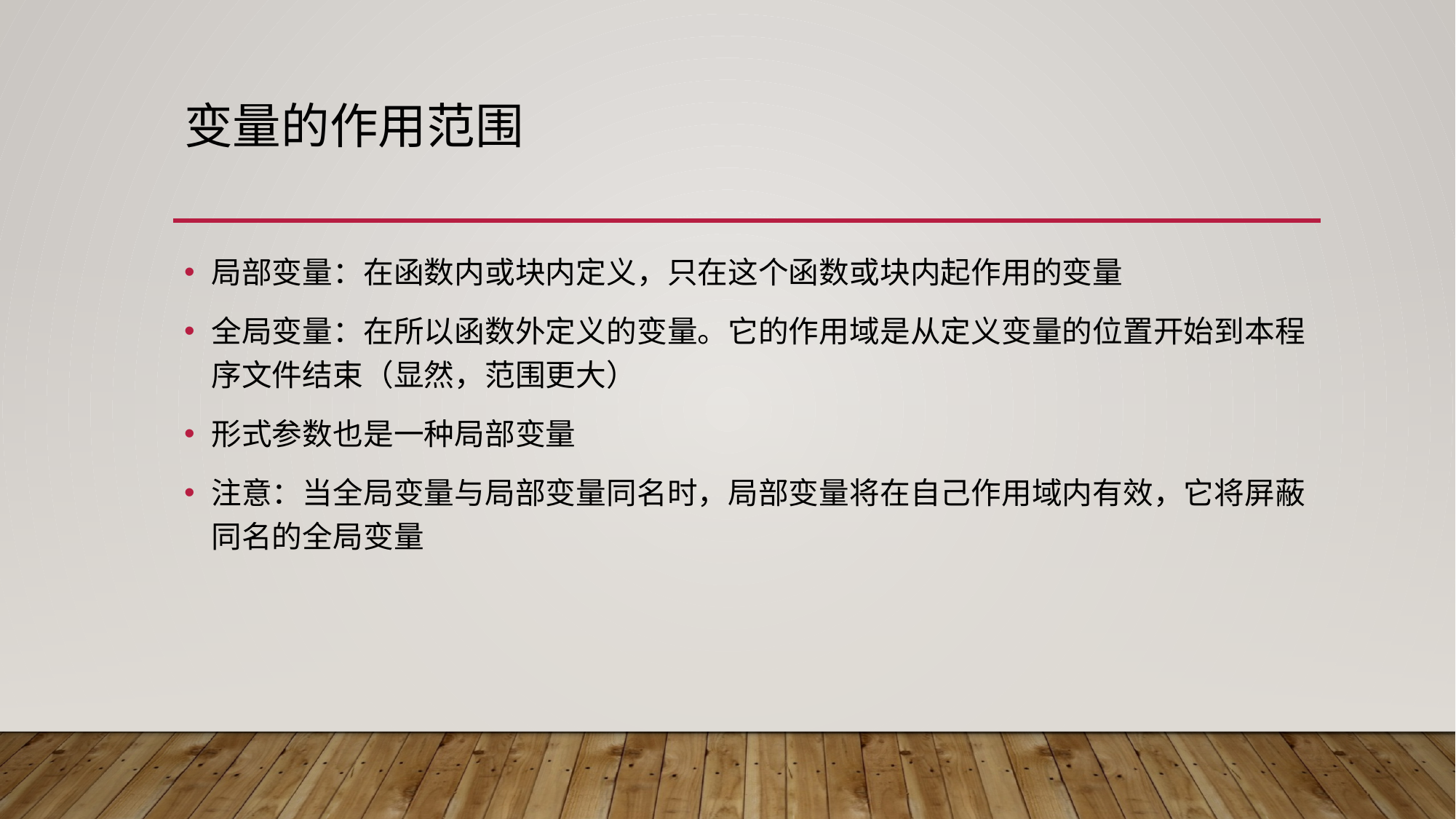

# 变量的作用范围
局部变量：在函数内或块内定义，只在这个函数或块内起作用的变量
全局变量：在所以函数外定义的变量。它的作用域是从定义变量的位置开始到本程序文件结束（显然，范围更大）
形式参数也是一种局部变量
注意：当全局变量与局部变量同名时，局部变量将在自己作用域内有效，它将屏蔽同名的全局变量